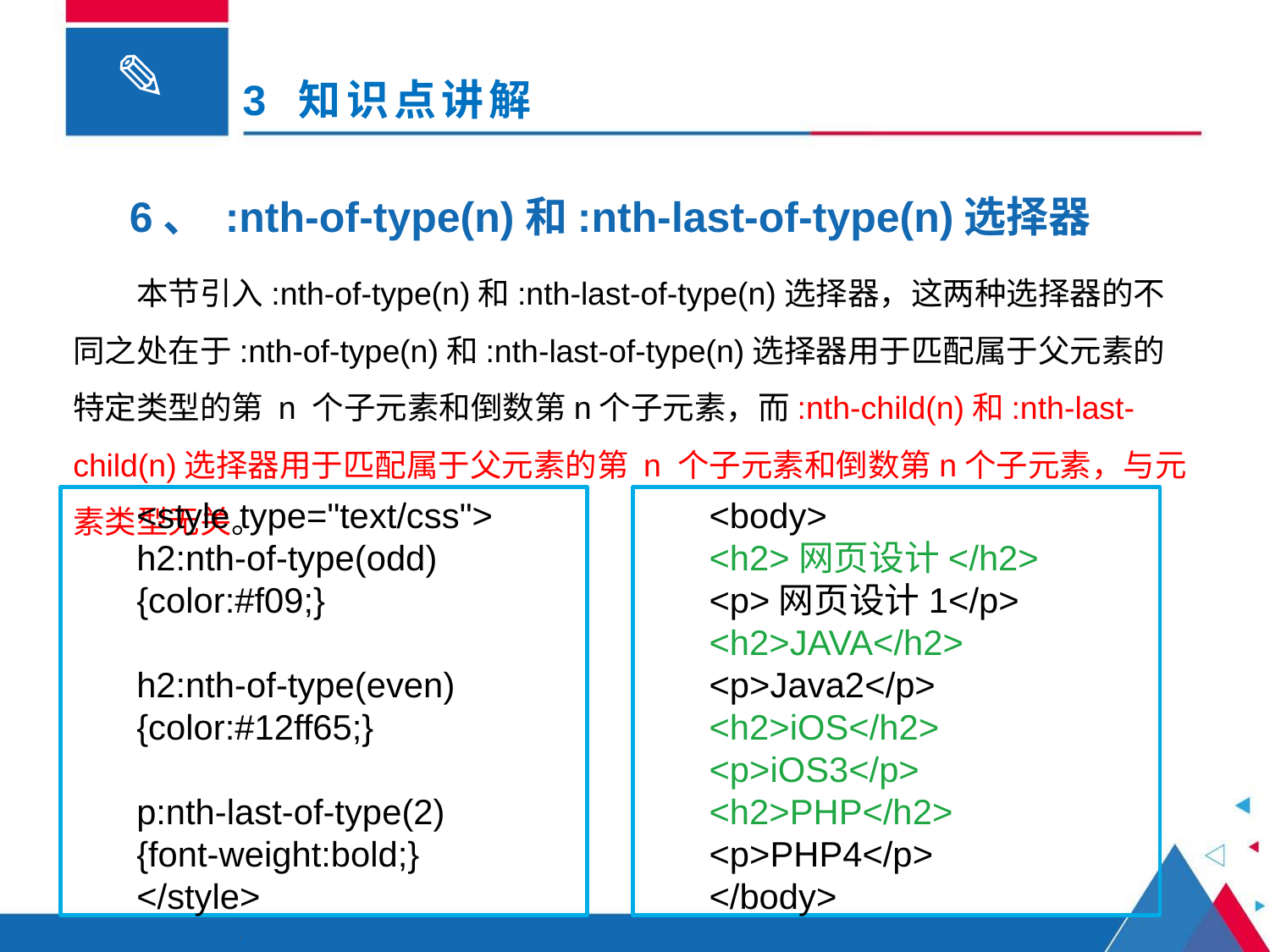

# 3 知识点讲解
6、 :nth-of-type(n)和:nth-last-of-type(n)选择器
本节引入:nth-of-type(n)和:nth-last-of-type(n)选择器，这两种选择器的不同之处在于:nth-of-type(n)和:nth-last-of-type(n)选择器用于匹配属于父元素的特定类型的第 n 个子元素和倒数第n个子元素，而:nth-child(n)和:nth-last-child(n)选择器用于匹配属于父元素的第 n 个子元素和倒数第n个子元素，与元素类型无关。
<style type="text/css">
h2:nth-of-type(odd)
{color:#f09;}

h2:nth-of-type(even)
{color:#12ff65;}

p:nth-last-of-type(2)
{font-weight:bold;}
</style>
<body>
<h2>网页设计</h2>
<p>网页设计1</p>
<h2>JAVA</h2>
<p>Java2</p>
<h2>iOS</h2>
<p>iOS3</p>
<h2>PHP</h2>
<p>PHP4</p>
</body>